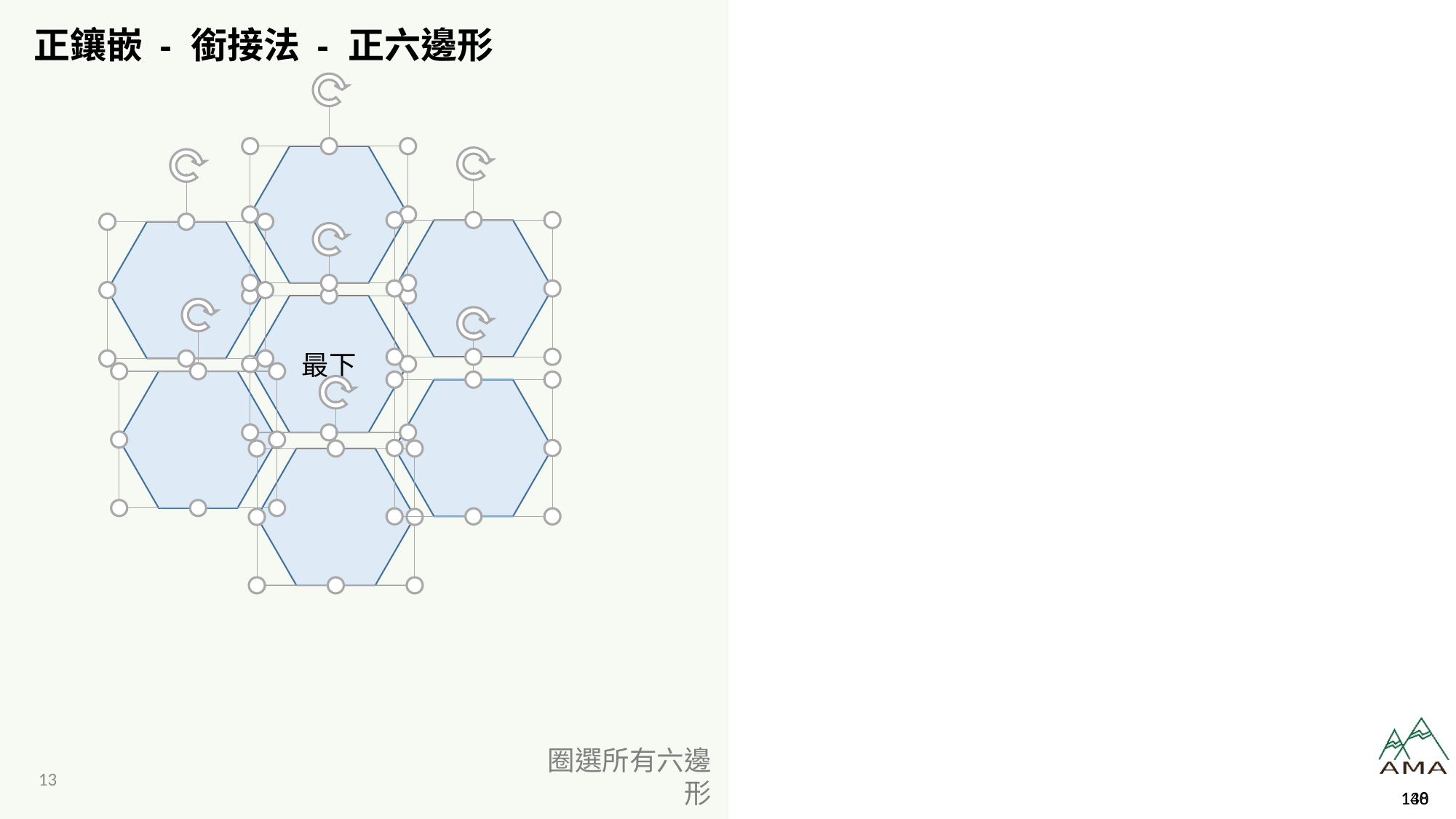

# 正鑲嵌 - 銜接法 - 正六邊形

最下

圈選所有六邊形
138
140